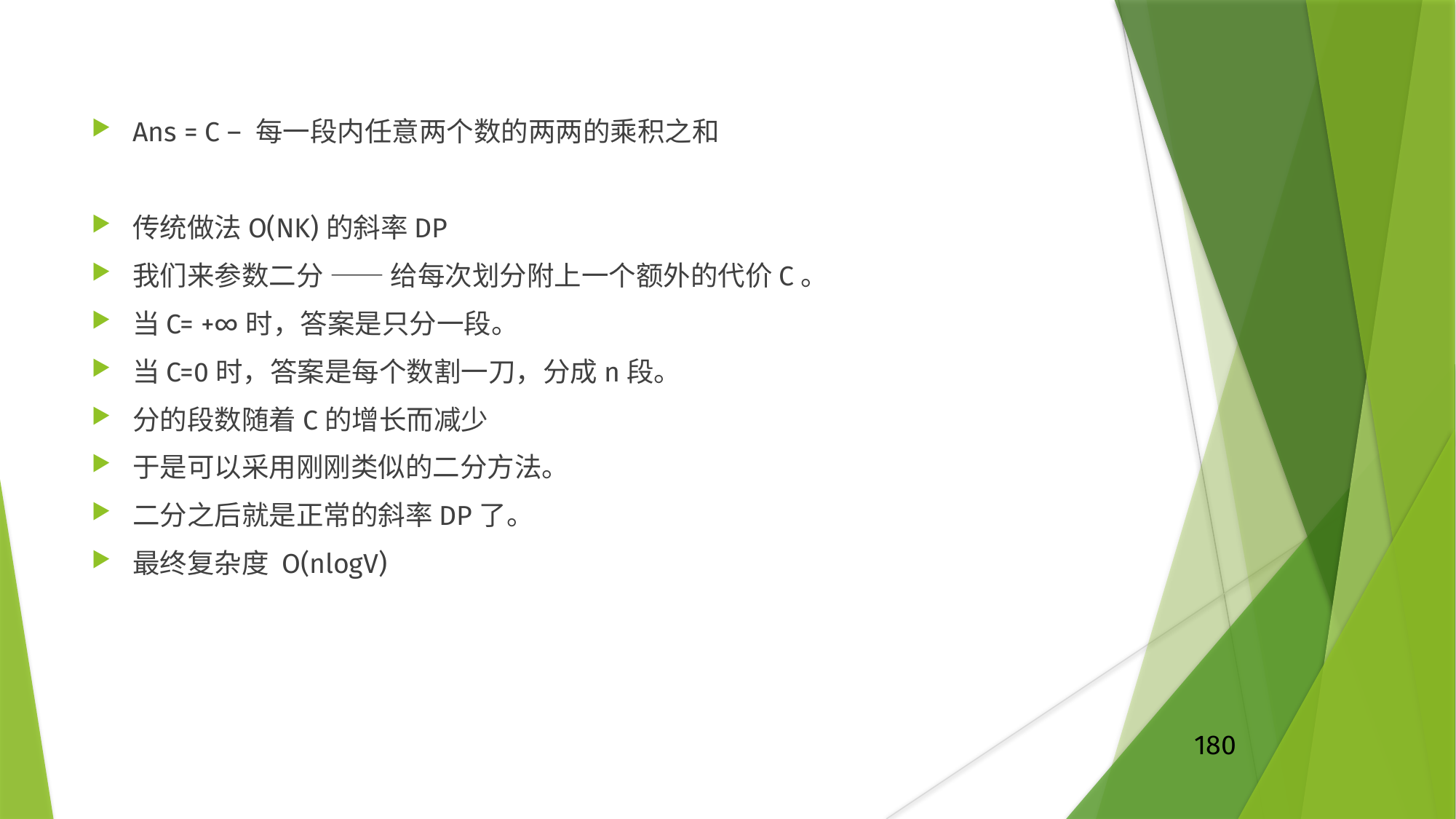

Ans = C – 每一段内任意两个数的两两的乘积之和

传统做法O(NK)的斜率DP
我们来参数二分 —— 给每次划分附上一个额外的代价C。
当C= +∞时，答案是只分一段。
当C=0时，答案是每个数割一刀，分成n段。
分的段数随着C的增长而减少
于是可以采用刚刚类似的二分方法。
二分之后就是正常的斜率DP了。
最终复杂度 O(nlogV)
180